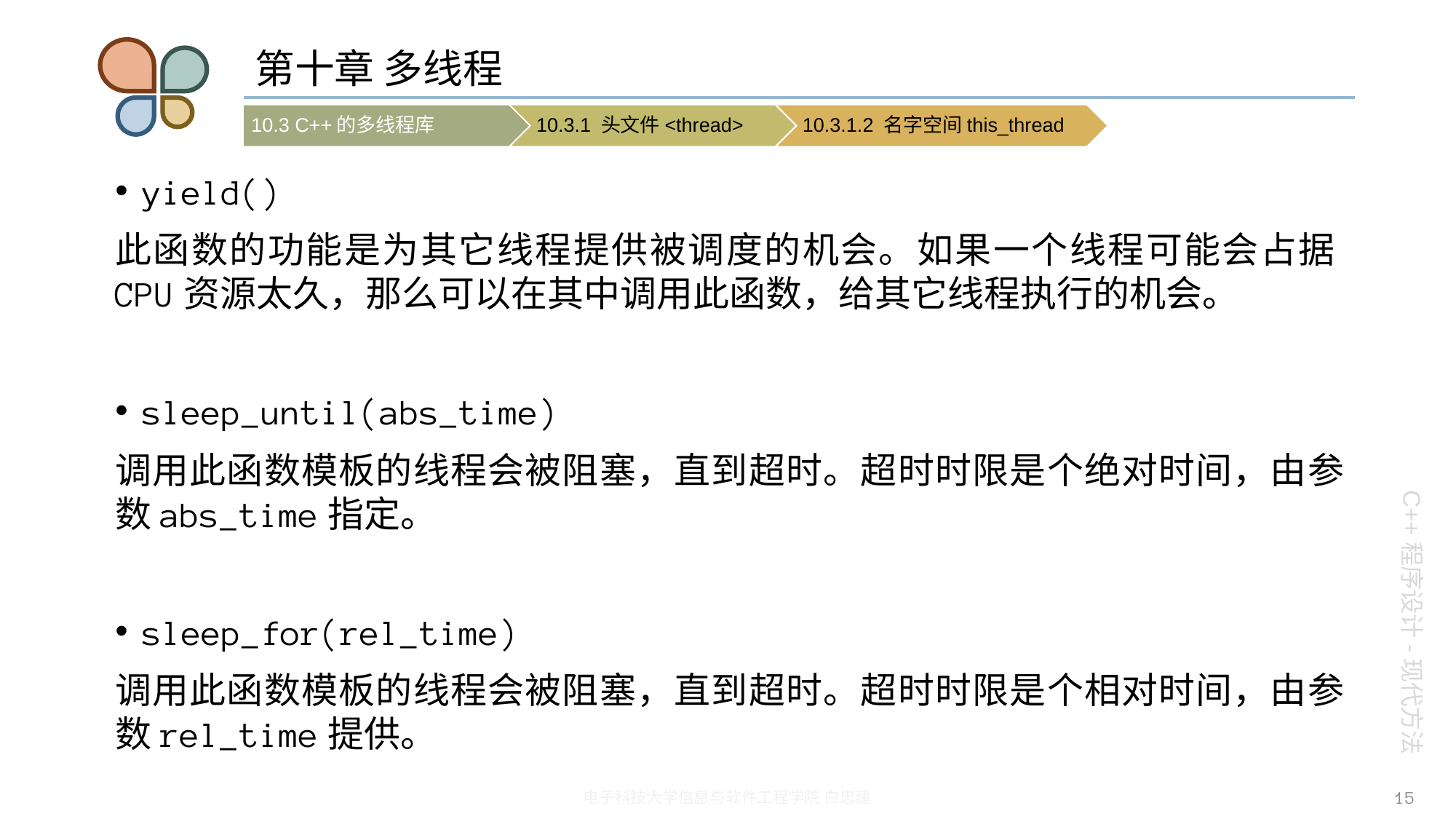

# 第十章 多线程
10.3 C++的多线程库
10.3.1 头文件<thread>
10.3.1.2 名字空间this_thread
yield()
此函数的功能是为其它线程提供被调度的机会。如果一个线程可能会占据CPU资源太久，那么可以在其中调用此函数，给其它线程执行的机会。

sleep_until(abs_time)
调用此函数模板的线程会被阻塞，直到超时。超时时限是个绝对时间，由参数abs_time指定。

sleep_for(rel_time)
调用此函数模板的线程会被阻塞，直到超时。超时时限是个相对时间，由参数rel_time提供。
15